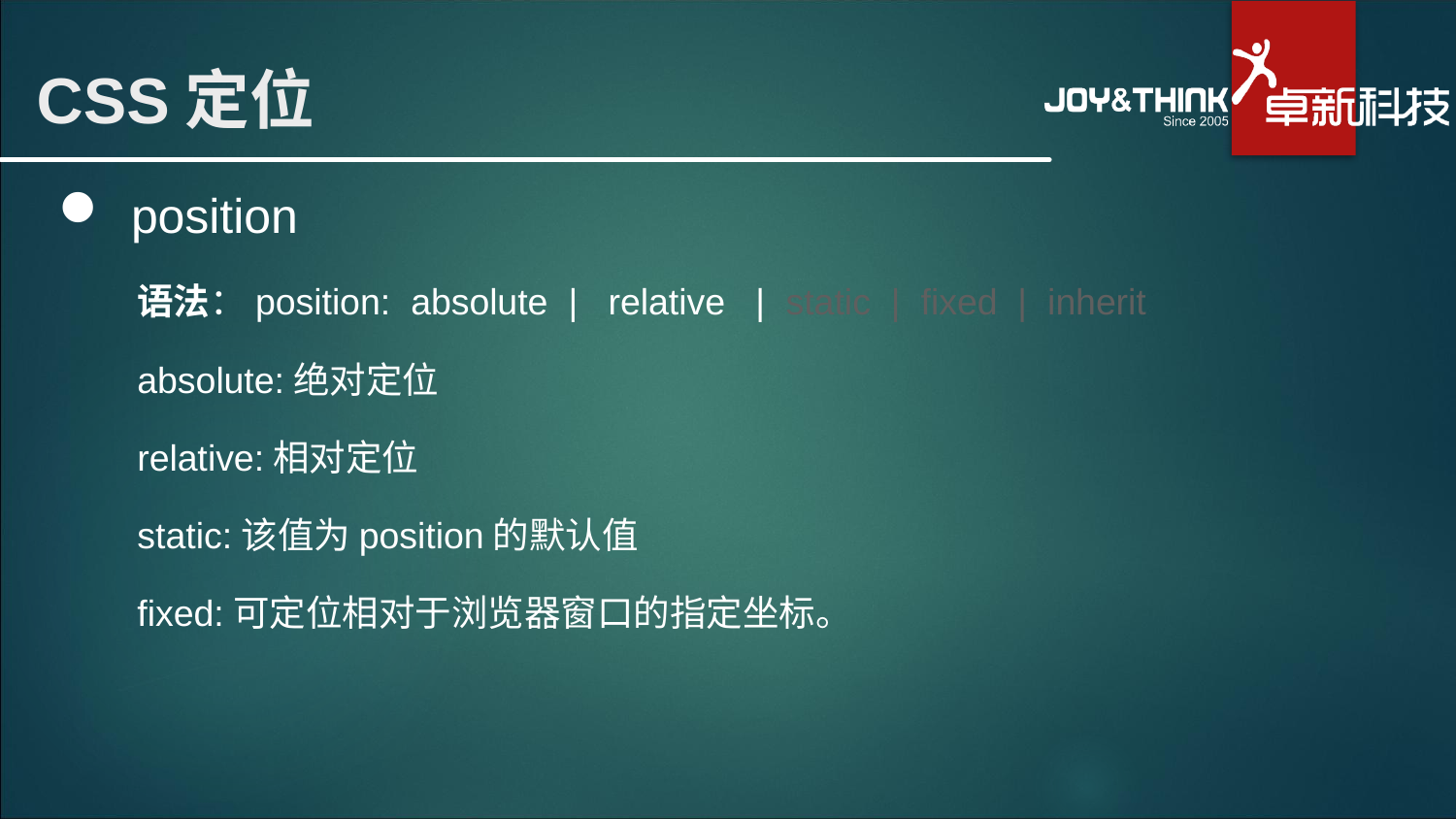

# CSS定位
position
语法：position:  absolute  |   relative   |  static  |  fixed  |  inherit
absolute:绝对定位
relative:相对定位
static:该值为position的默认值
fixed:可定位相对于浏览器窗口的指定坐标。